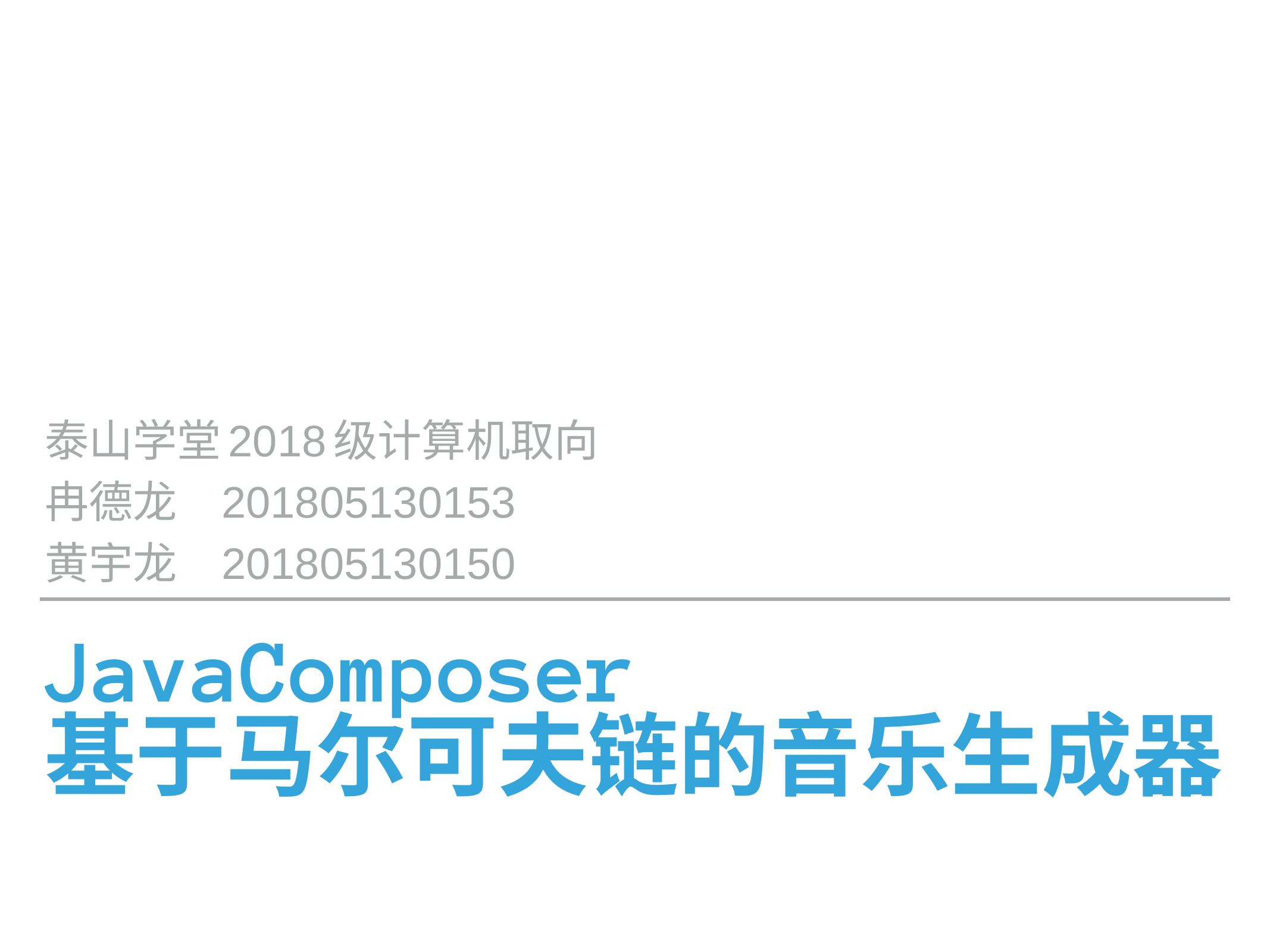

泰山学堂2018级计算机取向
冉德龙	201805130153
黄宇龙	201805130150
# JavaComposer 基于马尔可夫链的音乐生成器